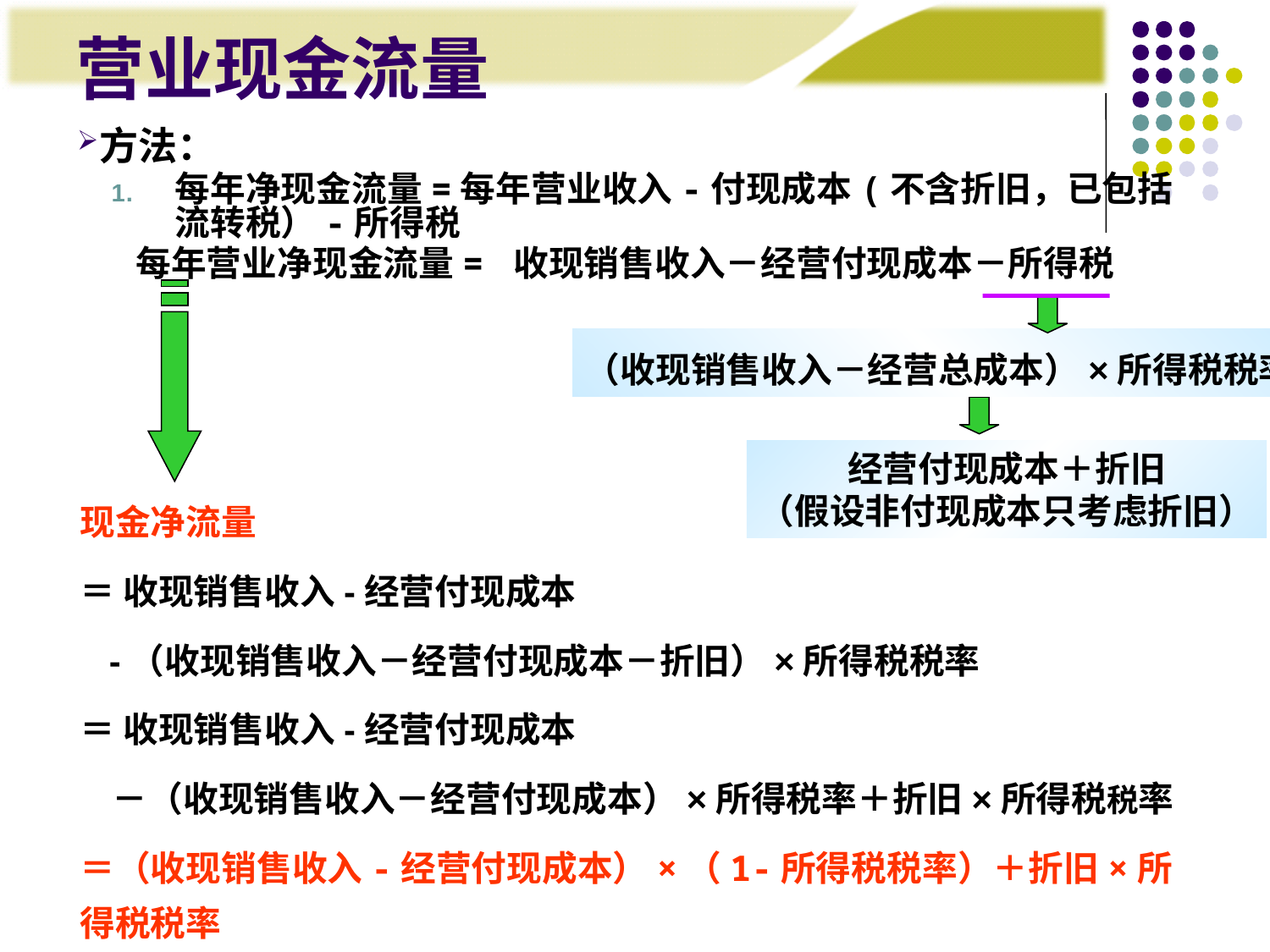

营业现金流量
方法：
每年净现金流量=每年营业收入-付现成本(不含折旧，已包括流转税）-所得税
  每年营业净现金流量= 收现销售收入－经营付现成本－所得税

现金净流量
＝ 收现销售收入-经营付现成本
   -（收现销售收入－经营付现成本－折旧）×所得税税率
＝ 收现销售收入-经营付现成本
   －（收现销售收入－经营付现成本）×所得税率＋折旧×所得税税率
＝（收现销售收入-经营付现成本）×（1-所得税税率）＋折旧×所得税税率

（收现销售收入－经营总成本）×所得税税率

经营付现成本＋折旧
（假设非付现成本只考虑折旧）